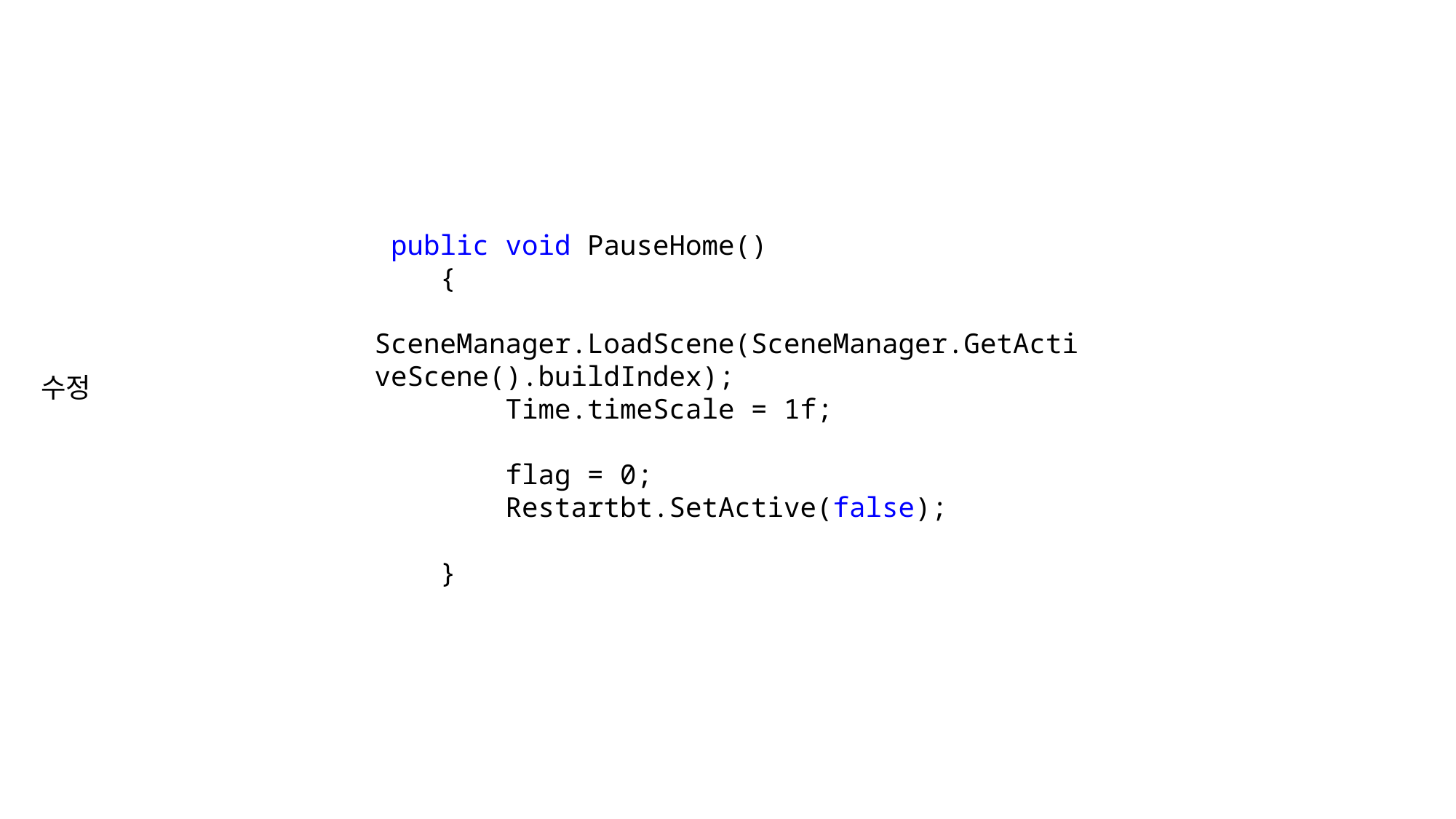

public void PauseHome()
    {
        SceneManager.LoadScene(SceneManager.GetActiveScene().buildIndex);
        Time.timeScale = 1f;

        flag = 0;
        Restartbt.SetActive(false);

    }
수정